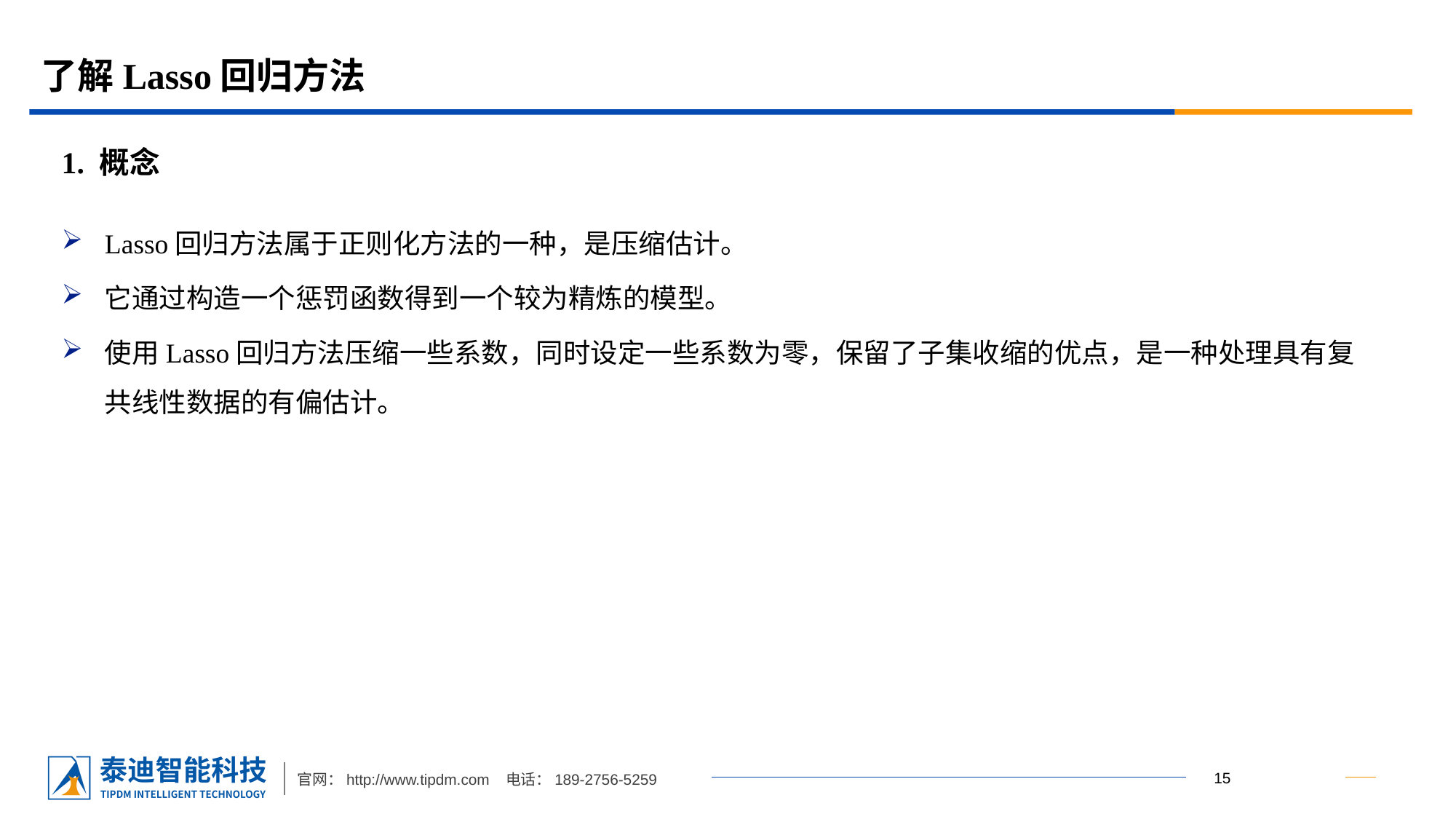

# 了解Lasso回归方法
1. 概念
Lasso回归方法属于正则化方法的一种，是压缩估计。
它通过构造一个惩罚函数得到一个较为精炼的模型。
使用Lasso回归方法压缩一些系数，同时设定一些系数为零，保留了子集收缩的优点，是一种处理具有复共线性数据的有偏估计。